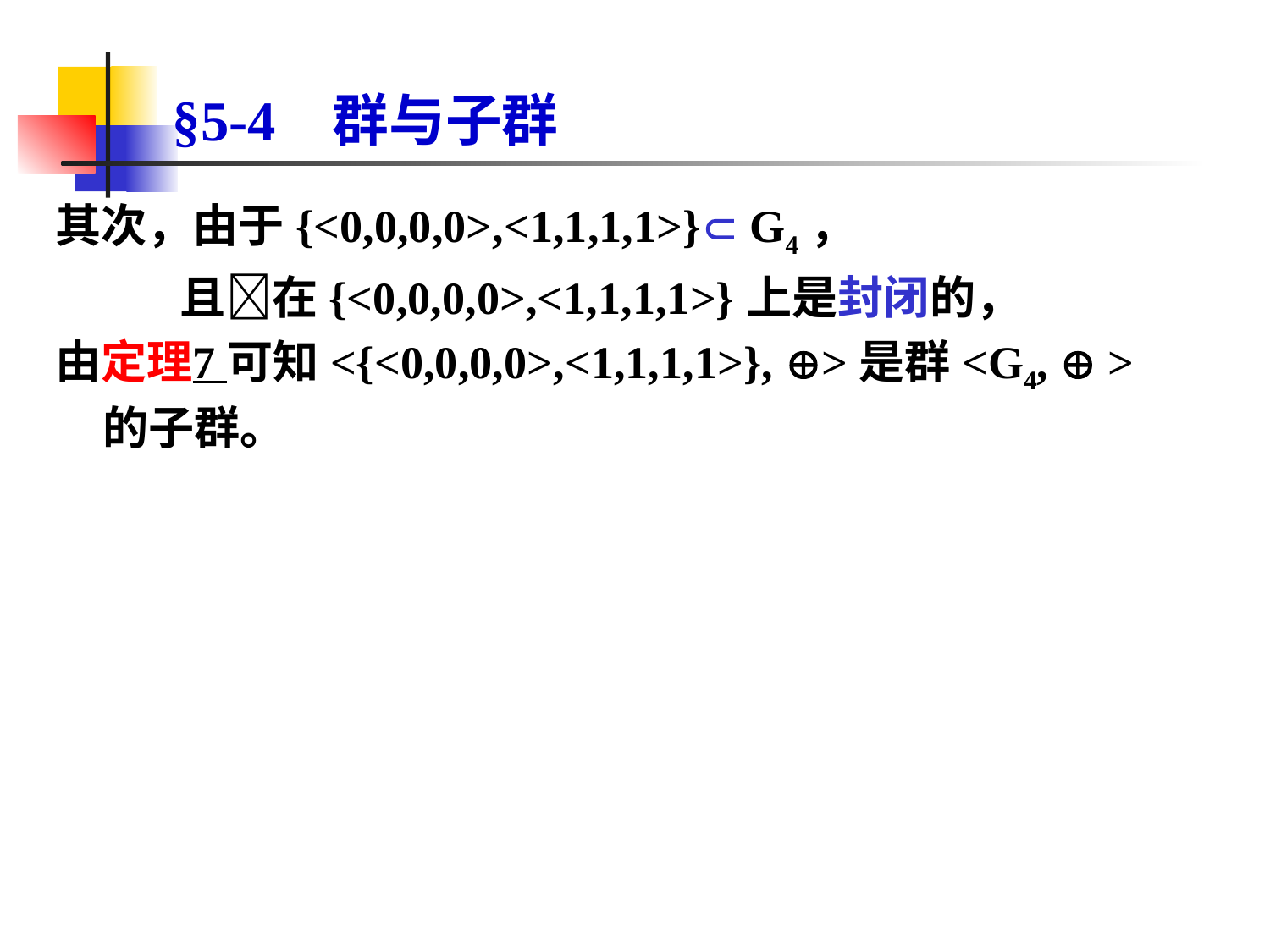

# §5-4   群与子群
其次，由于{<0,0,0,0>,<1,1,1,1>}⊂ G4，
           且⊕在{<0,0,0,0>,<1,1,1,1>}上是封闭的，
由定理7 可知<{<0,0,0,0>,<1,1,1,1>}, ⊕>是群<G4, ⊕ >的子群。
41